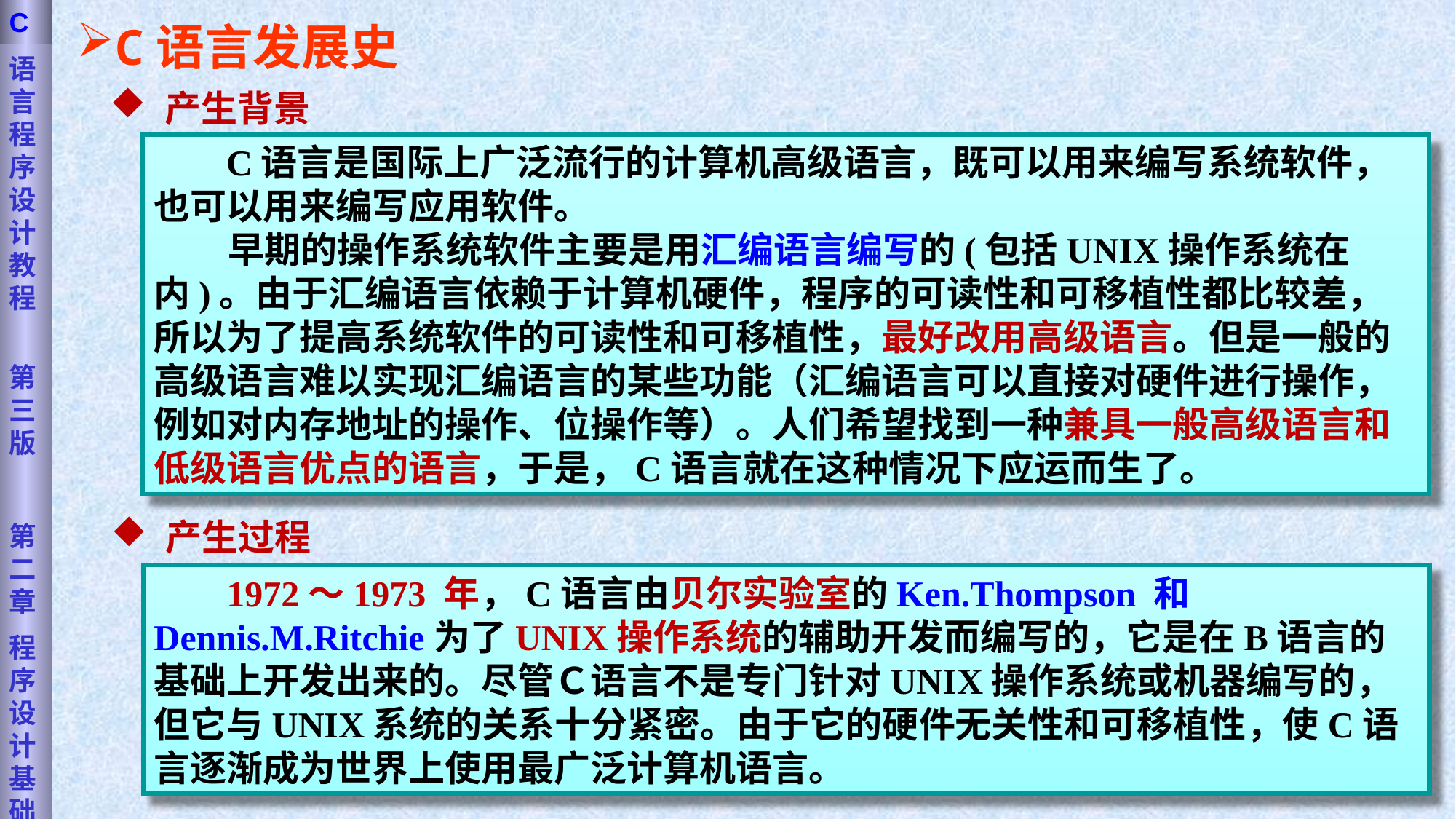

语言程序设计教程
第三版

第二章
程序设计基础
C
C语言发展史
产生背景
        C语言是国际上广泛流行的计算机高级语言，既可以用来编写系统软件，也可以用来编写应用软件。
        早期的操作系统软件主要是用汇编语言编写的(包括UNIX操作系统在内)。由于汇编语言依赖于计算机硬件，程序的可读性和可移植性都比较差，所以为了提高系统软件的可读性和可移植性，最好改用高级语言。但是一般的高级语言难以实现汇编语言的某些功能（汇编语言可以直接对硬件进行操作，例如对内存地址的操作、位操作等）。人们希望找到一种兼具一般高级语言和低级语言优点的语言，于是，C语言就在这种情况下应运而生了。
产生过程
        1972～1973 年，C语言由贝尔实验室的Ken.Thompson 和 Dennis.M.Ritchie为了UNIX操作系统的辅助开发而编写的，它是在B语言的基础上开发出来的。尽管Ｃ语言不是专门针对UNIX操作系统或机器编写的，但它与UNIX系统的关系十分紧密。由于它的硬件无关性和可移植性，使C语言逐渐成为世界上使用最广泛计算机语言。